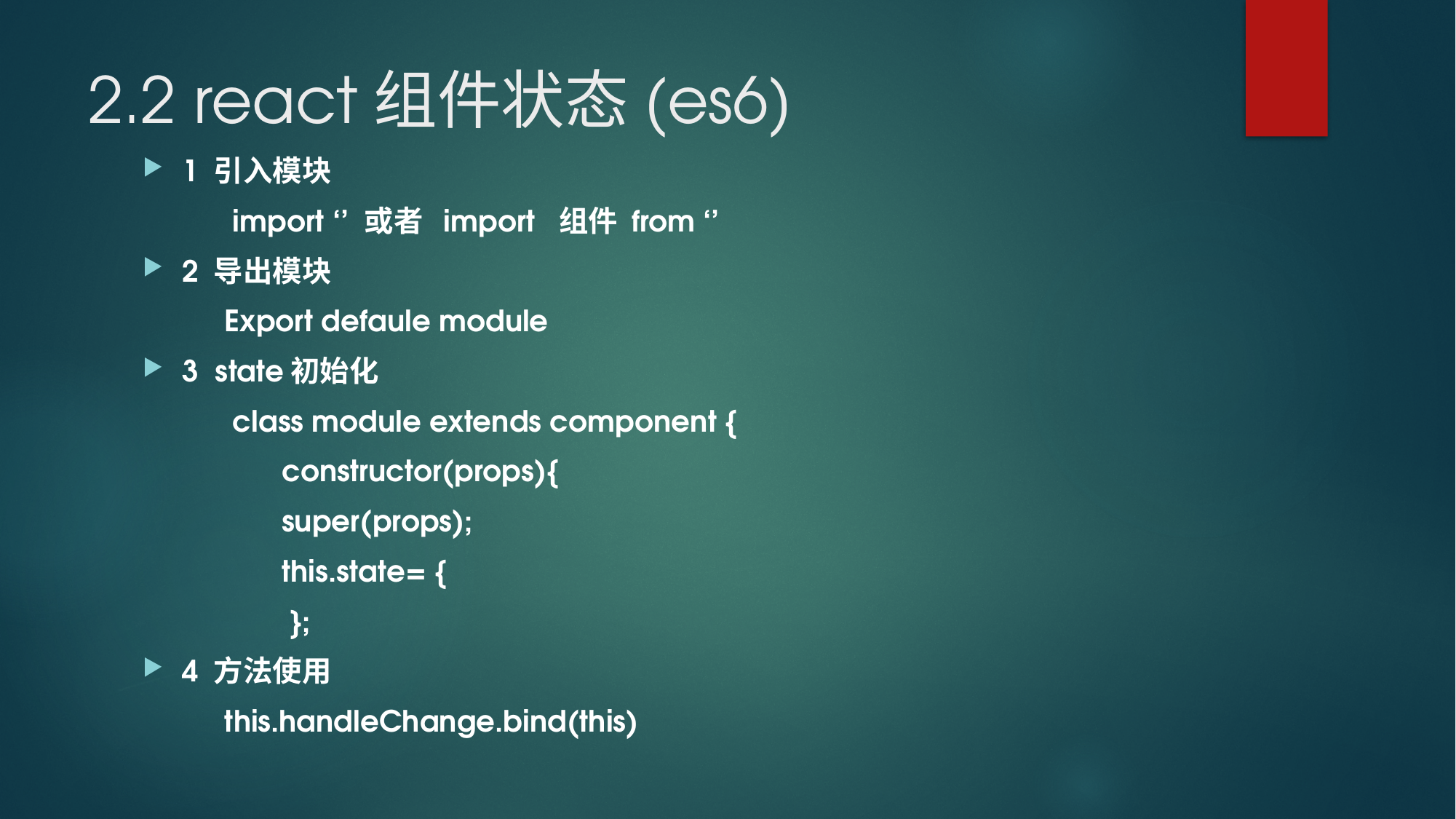

# 2.2 react组件状态(es6)
1 引入模块
           import ‘’ 或者  import  组件 from ‘’
2 导出模块
          Export defaule module
3  state初始化
           class module extends component {
                 constructor(props){
                 super(props);
                 this.state= {
                  };
4 方法使用
          this.handleChange.bind(this)